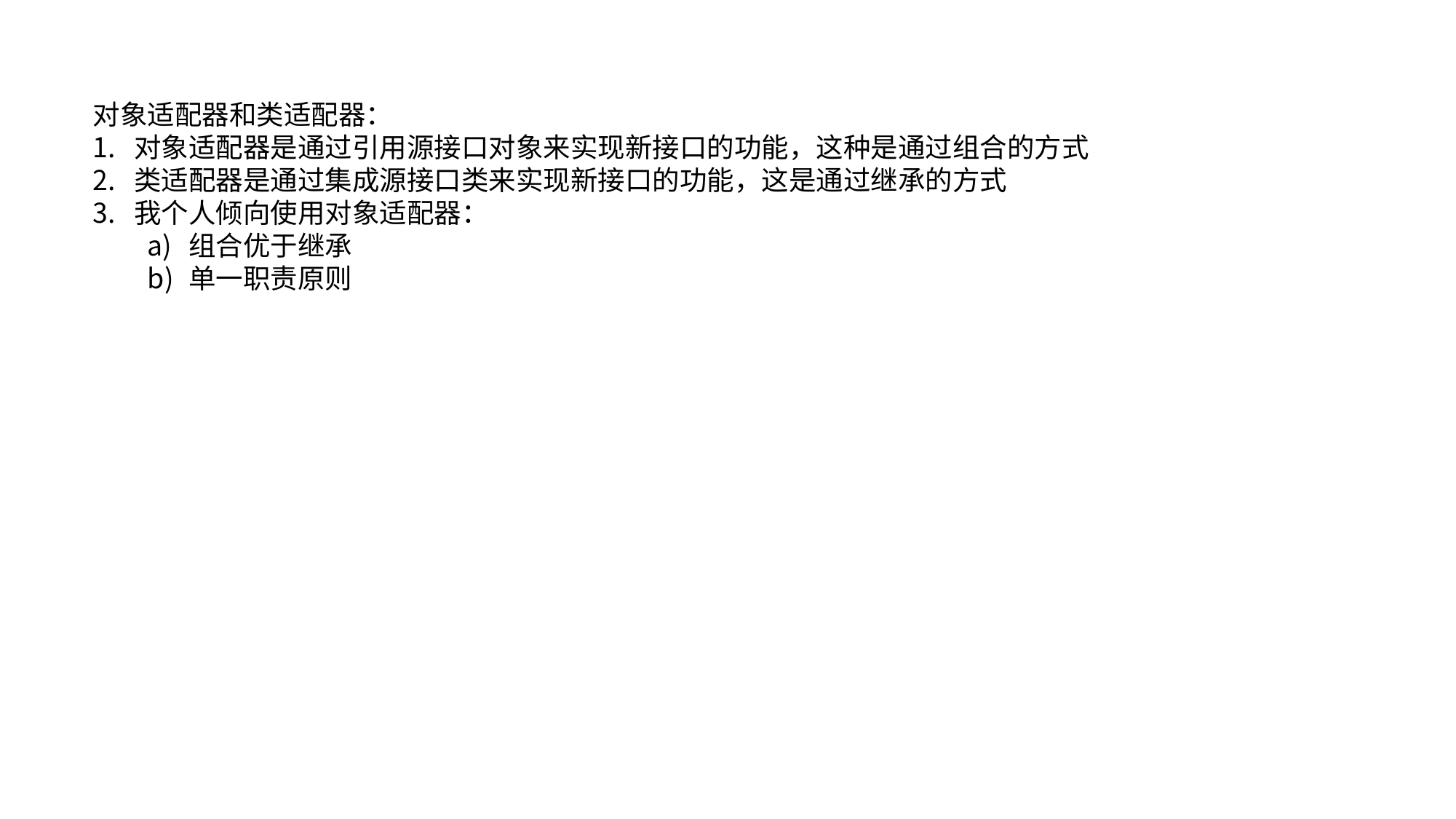

对象适配器和类适配器：
对象适配器是通过引用源接口对象来实现新接口的功能，这种是通过组合的方式
类适配器是通过集成源接口类来实现新接口的功能，这是通过继承的方式
我个人倾向使用对象适配器：
组合优于继承
单一职责原则